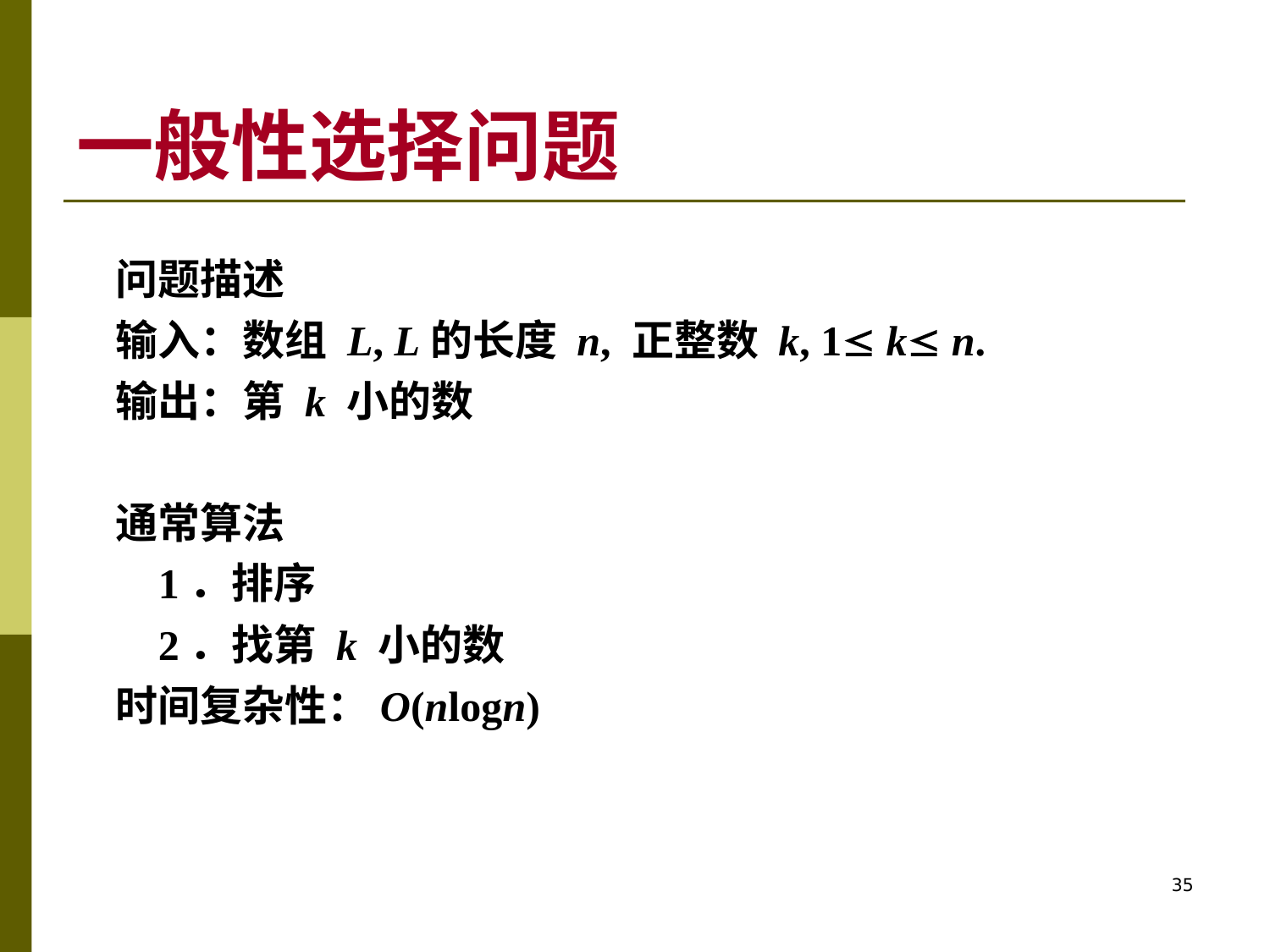

一般性选择问题
问题描述
输入：数组 L, L的长度 n, 正整数 k, 1≤ k≤ n.
输出：第 k 小的数

通常算法
    1．排序
    2．找第 k 小的数
时间复杂性：O(nlogn)
35